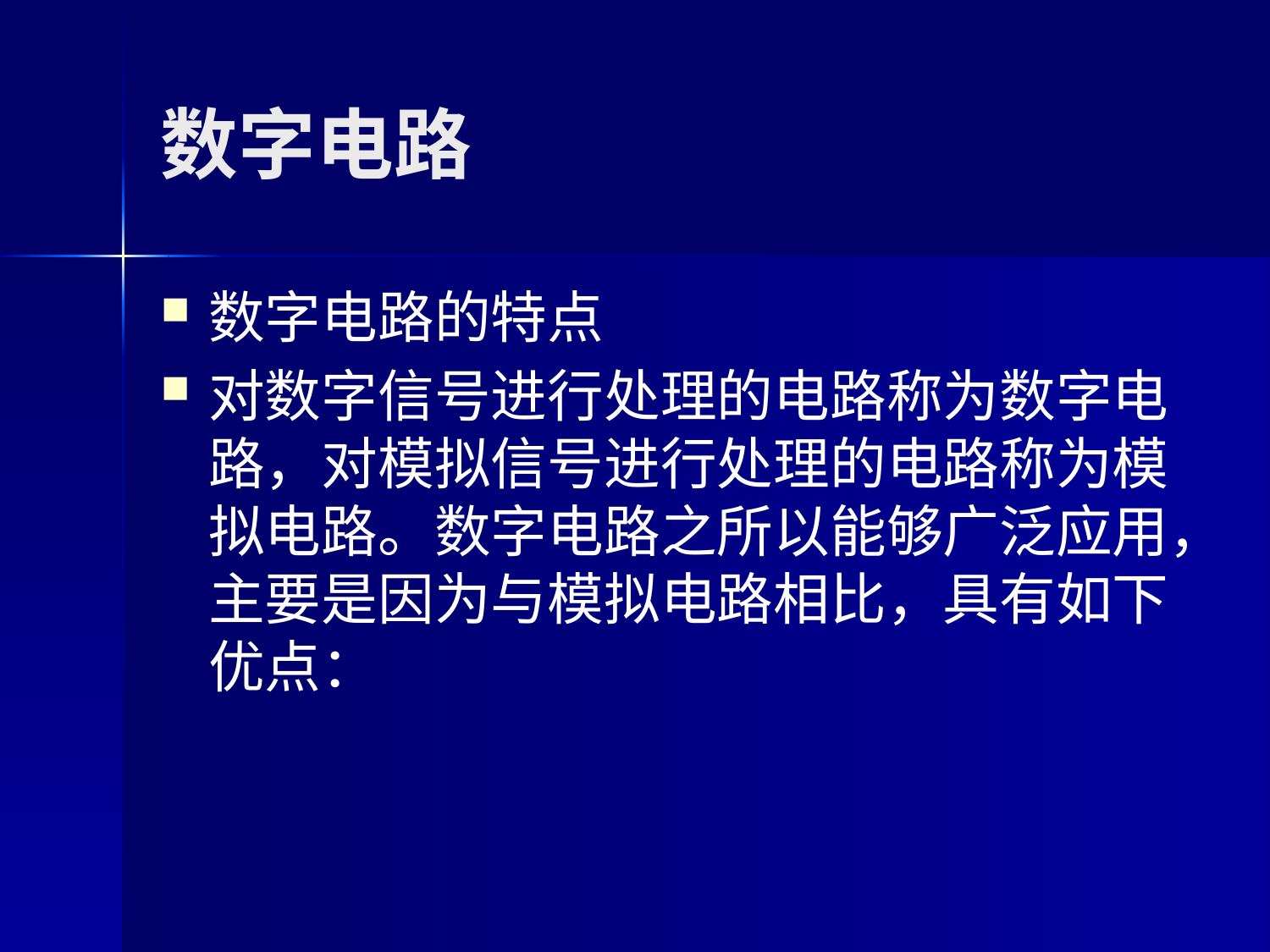

# 数字电路
数字电路的特点
对数字信号进行处理的电路称为数字电路，对模拟信号进行处理的电路称为模拟电路。数字电路之所以能够广泛应用，主要是因为与模拟电路相比，具有如下优点：